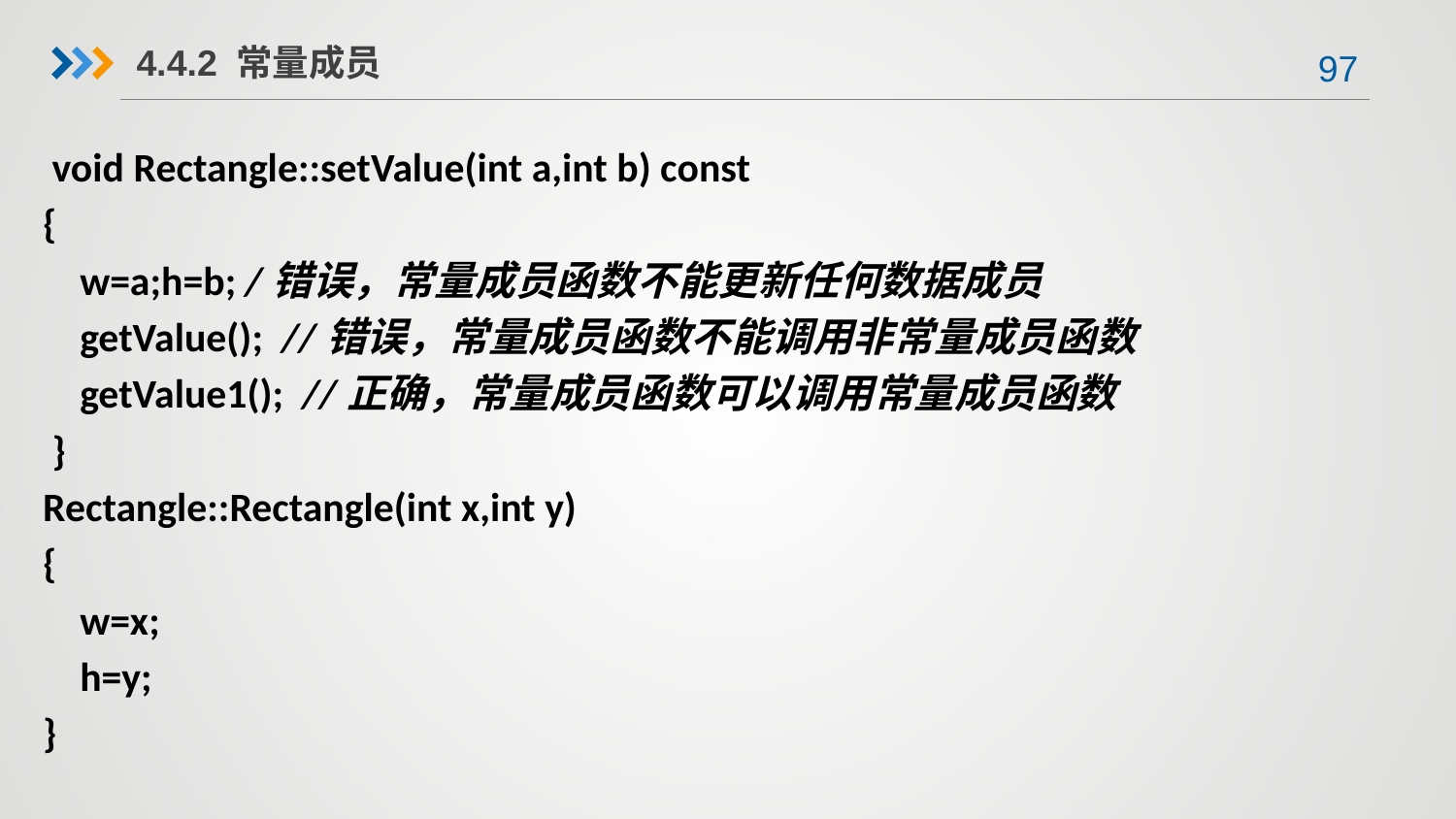

4.4.2 常量成员
 void Rectangle::setValue(int a,int b) const
{
    w=a;h=b; /错误，常量成员函数不能更新任何数据成员
    getValue();  //错误，常量成员函数不能调用非常量成员函数
    getValue1();  //正确，常量成员函数可以调用常量成员函数
 }
Rectangle::Rectangle(int x,int y)
{
    w=x;
    h=y;
}